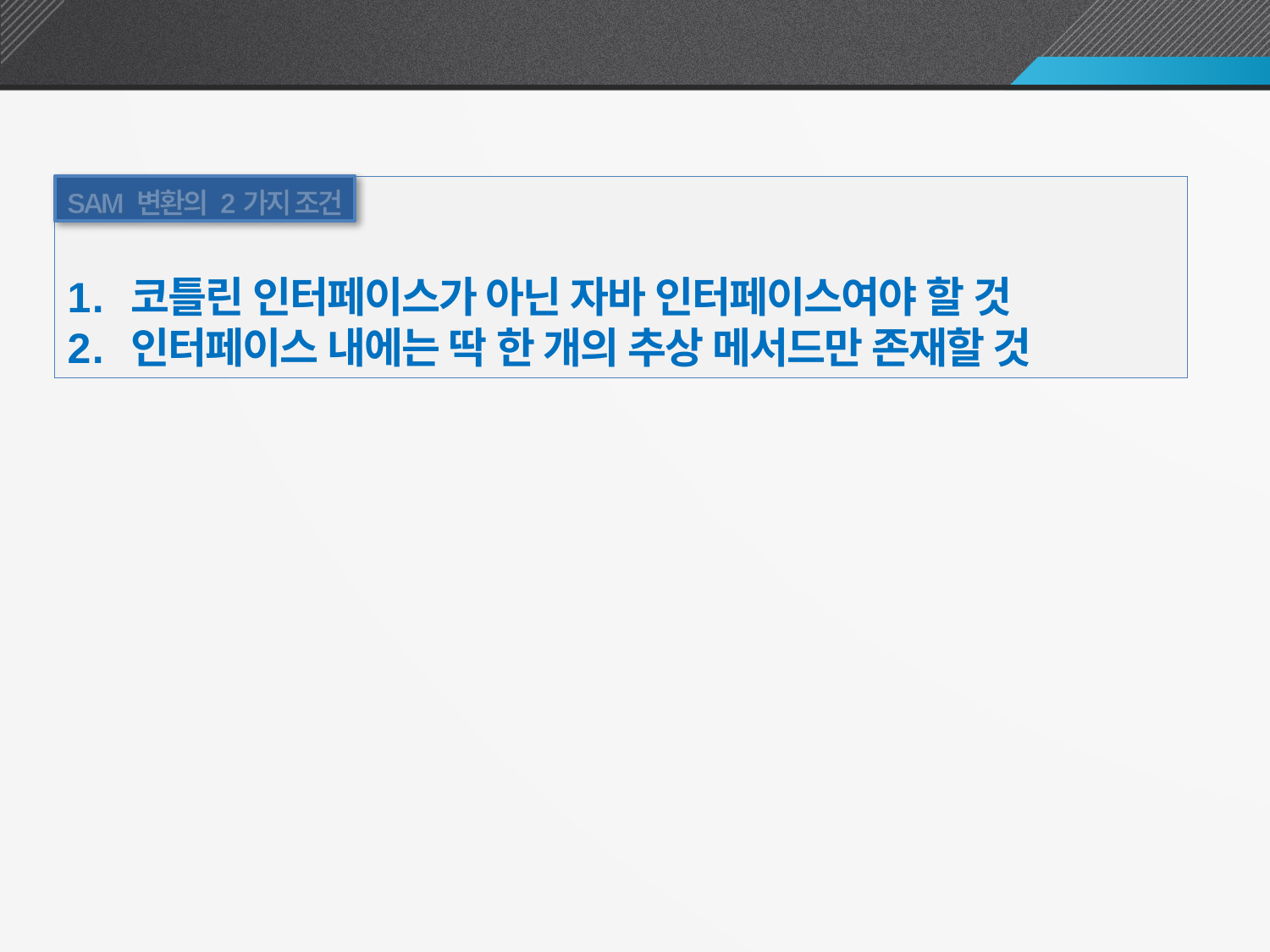

SAM 변환의 조건
SAM 변환의 2가지 조건

코틀린 인터페이스가 아닌 자바 인터페이스여야 할 것
인터페이스 내에는 딱 한 개의 추상 메서드만 존재할 것